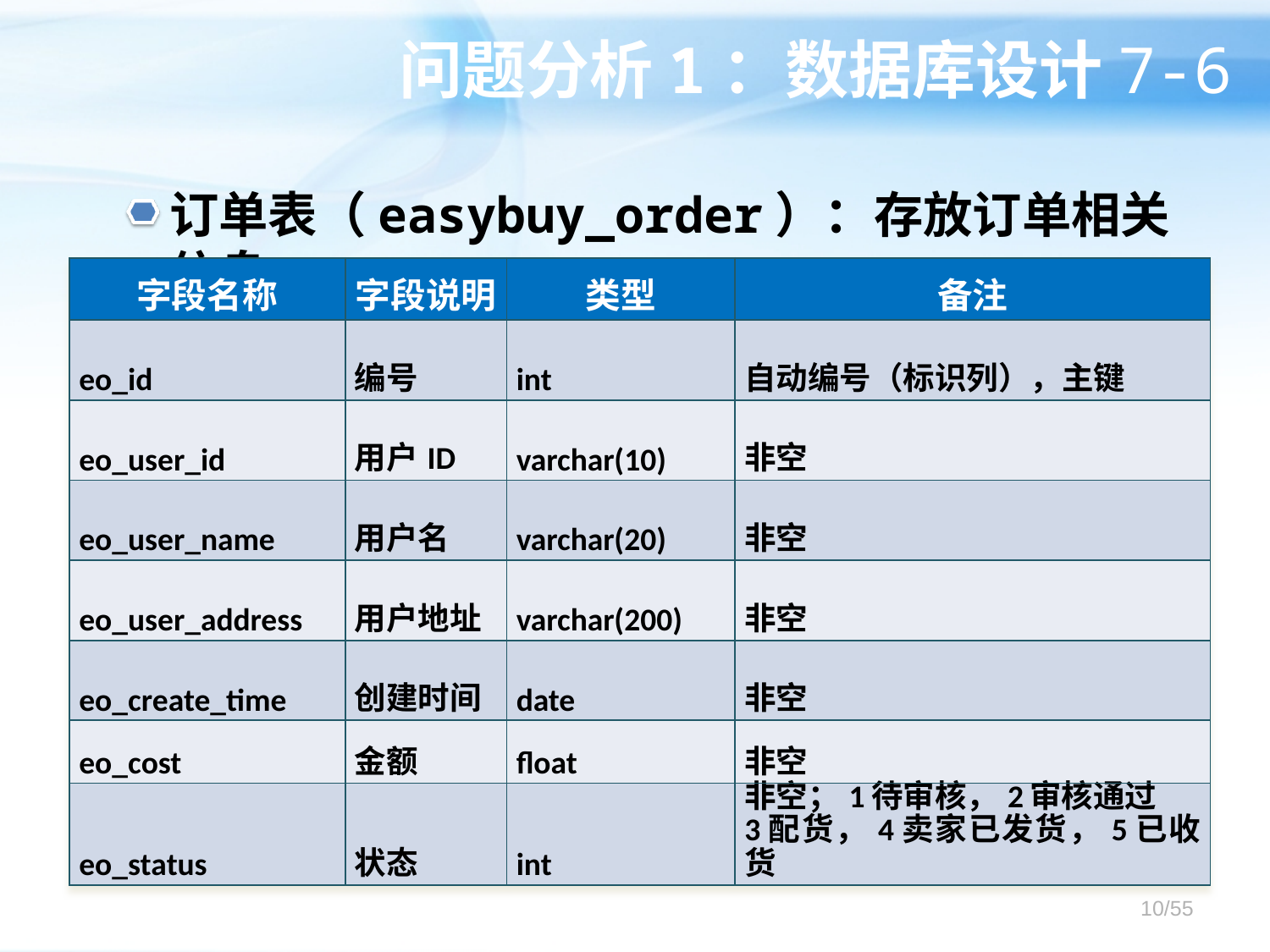

# 问题分析1：数据库设计7-6
订单表（easybuy_order）：存放订单相关信息
| 字段名称 | 字段说明 | 类型 | 备注 |
| --- | --- | --- | --- |
| eo\_id | 编号 | int | 自动编号（标识列），主键 |
| eo\_user\_id | 用户ID | varchar(10) | 非空 |
| eo\_user\_name | 用户名 | varchar(20) | 非空 |
| eo\_user\_address | 用户地址 | varchar(200) | 非空 |
| eo\_create\_time | 创建时间 | date | 非空 |
| eo\_cost | 金额 | float | 非空 |
| eo\_status | 状态 | int | 非空；1待审核，2审核通过 3配货，4卖家已发货，5已收货 |
10/55